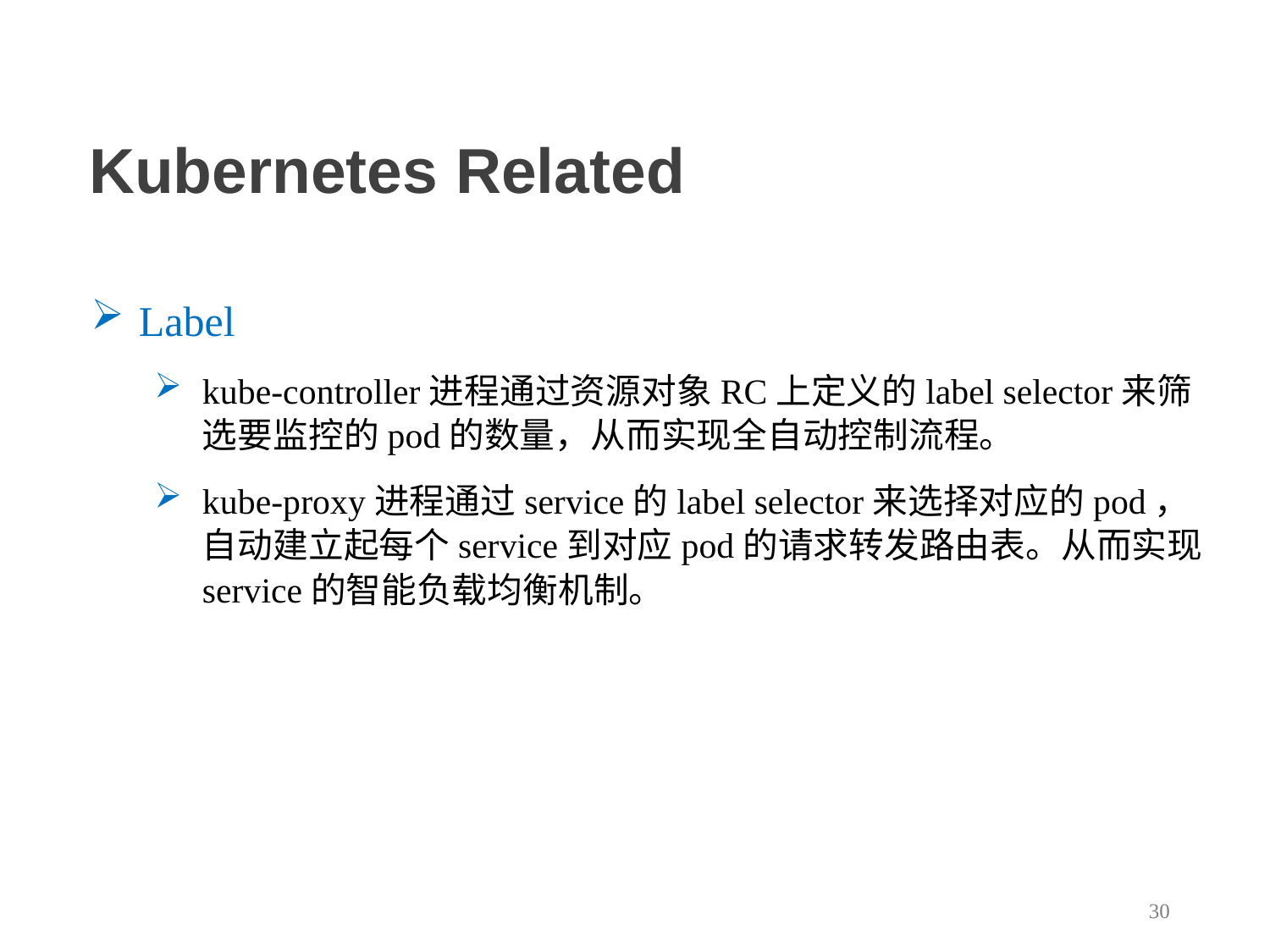

Kubernetes Related
Label
kube-controller进程通过资源对象RC上定义的label selector来筛选要监控的pod的数量，从而实现全自动控制流程。
kube-proxy进程通过service的label selector来选择对应的pod，自动建立起每个service到对应pod的请求转发路由表。从而实现service的智能负载均衡机制。
30